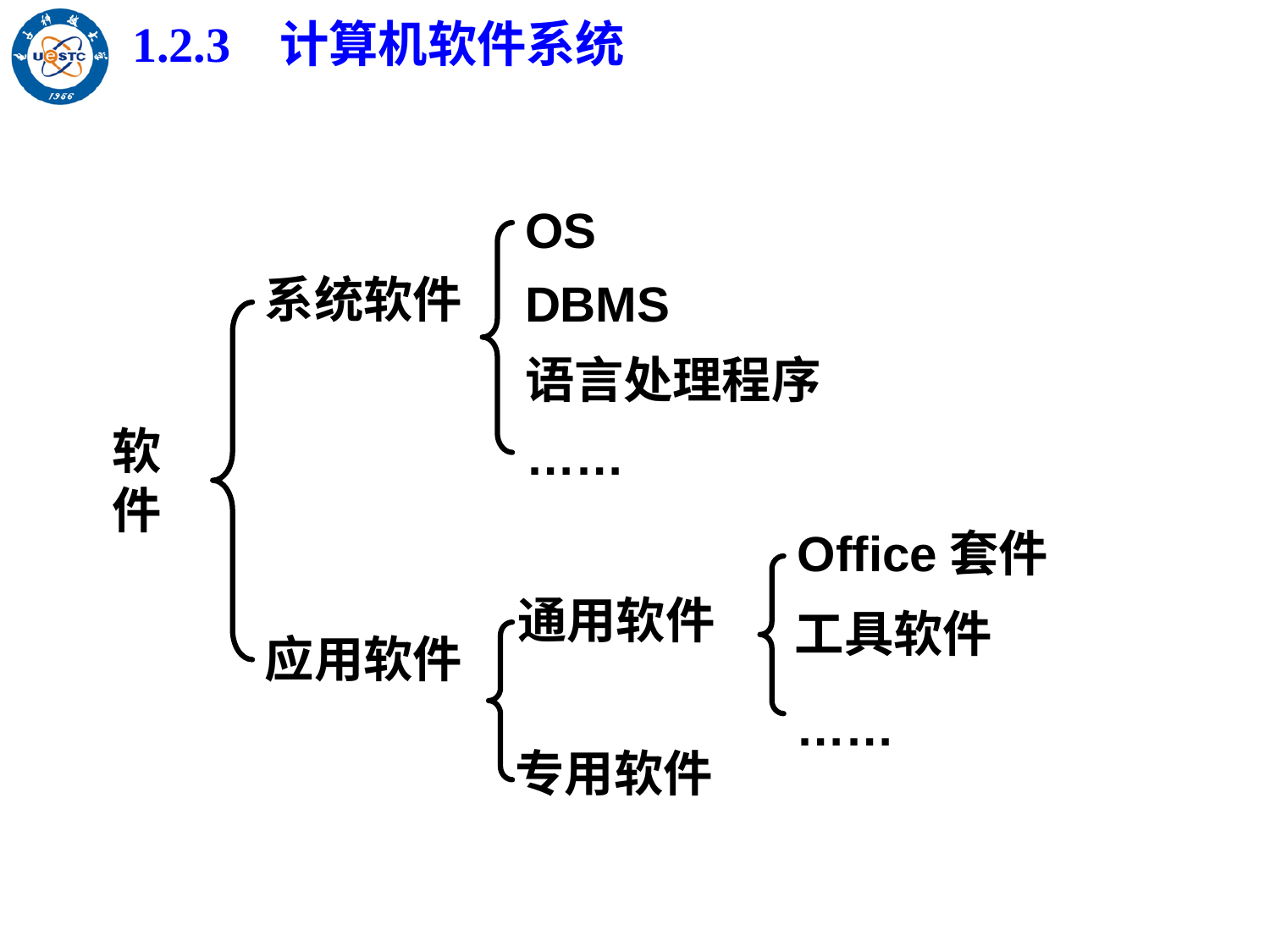

1.2.3   计算机软件系统
OS

系统软件
DBMS
语言处理程序
……

软件
Office套件

通用软件
工具软件
应用软件

……
专用软件